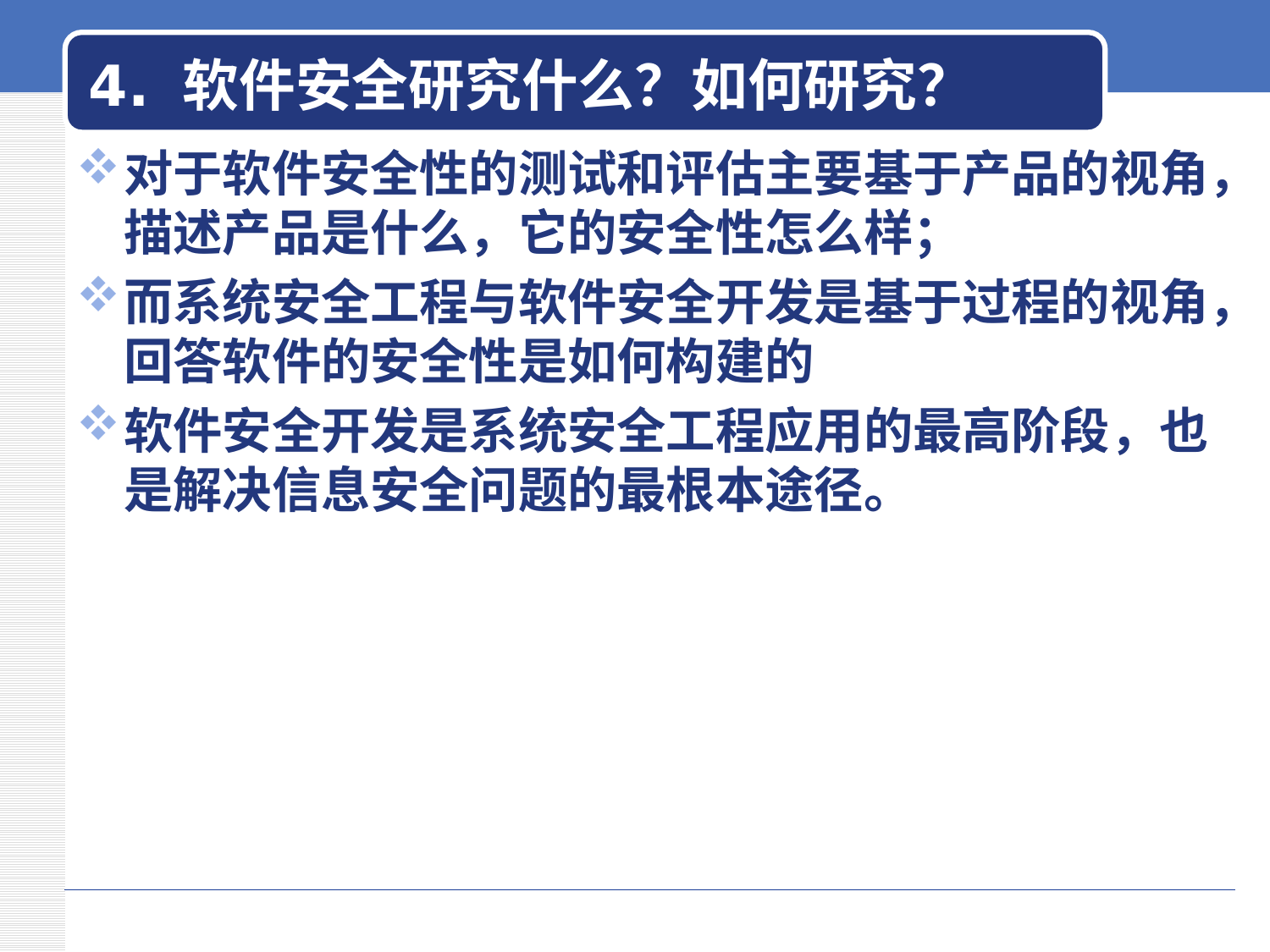

# 4. 软件安全研究什么？如何研究？
对于软件安全性的测试和评估主要基于产品的视角，描述产品是什么，它的安全性怎么样；
而系统安全工程与软件安全开发是基于过程的视角，回答软件的安全性是如何构建的
软件安全开发是系统安全工程应用的最高阶段，也是解决信息安全问题的最根本途径。